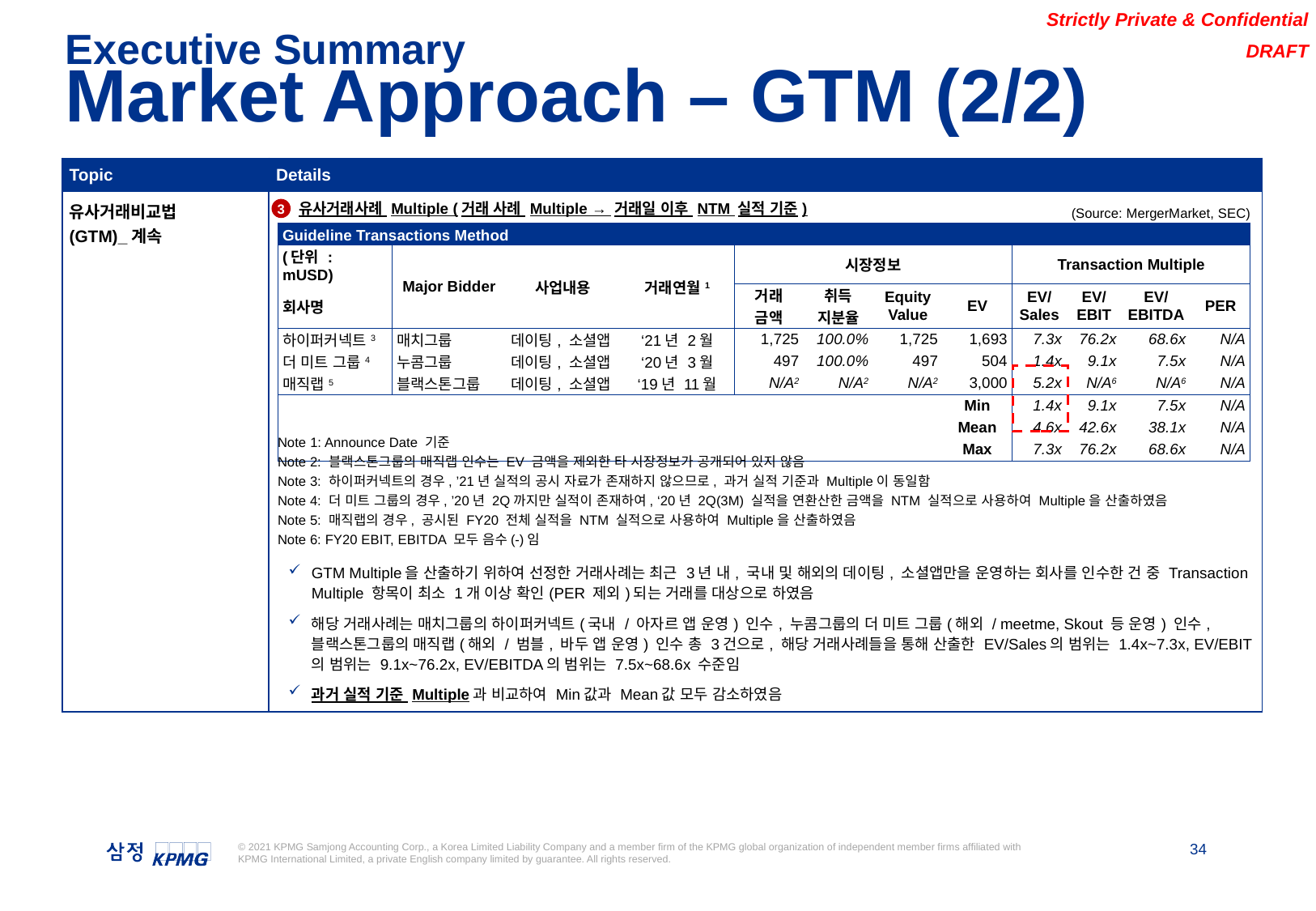

Executive Summary
Market Approach – GTM (2/2)
| Topic | Details |
| --- | --- |
| 유사거래비교법 (GTM)\_계속 | 유사거래사례 Multiple (거래 사례 Multiple → 거래일 이후 NTM 실적 기준) GTM Multiple을 산출하기 위하여 선정한 거래사례는 최근 3년 내, 국내 및 해외의 데이팅, 소셜앱만을 운영하는 회사를 인수한 건 중 Transaction Multiple 항목이 최소 1개 이상 확인(PER 제외)되는 거래를 대상으로 하였음 해당 거래사례는 매치그룹의 하이퍼커넥트(국내 / 아자르 앱 운영) 인수, 누콤그룹의 더 미트 그룹(해외 / meetme, Skout 등 운영) 인수, 블랙스톤그룹의 매직랩(해외 / 범블, 바두 앱 운영) 인수 총 3건으로, 해당 거래사례들을 통해 산출한 EV/Sales의 범위는 1.4x~7.3x, EV/EBIT의 범위는 9.1x~76.2x, EV/EBITDA의 범위는 7.5x~68.6x 수준임 과거 실적 기준 Multiple과 비교하여 Min값과 Mean값 모두 감소하였음 |
3
(Source: MergerMarket, SEC)
| Guideline Transactions Method |  |  |  |  |  |  |  |  |  |  |  |
| --- | --- | --- | --- | --- | --- | --- | --- | --- | --- | --- | --- |
| (단위 : mUSD) | Major Bidder | 사업내용 | 거래연월1 | 시장정보 |  |  |  | Transaction Multiple |  |  |  |
| 회사명 |  |  |  | 거래 금액 | 취득 지분율 | Equity Value | EV | EV/ Sales | EV/ EBIT | EV/ EBITDA | PER |
| 하이퍼커넥트3 | 매치그룹 | 데이팅, 소셜앱 | ‘21년 2월 | 1,725 | 100.0% | 1,725 | 1,693 | 7.3x | 76.2x | 68.6x | N/A |
| 더 미트 그룹4 | 누콤그룹 | 데이팅, 소셜앱 | ‘20년 3월 | 497 | 100.0% | 497 | 504 | 1.4x | 9.1x | 7.5x | N/A |
| 매직랩5 | 블랙스톤그룹 | 데이팅, 소셜앱 | ‘19년 11월 | N/A2 | N/A2 | N/A2 | 3,000 | 5.2x | N/A6 | N/A6 | N/A |
|  |  |  |  |  |  |  | Min | 1.4x | 9.1x | 7.5x | N/A |
|  |  |  |  |  |  |  | Mean | 4.6x | 42.6x | 38.1x | N/A |
|  |  |  |  |  |  |  | Max | 7.3x | 76.2x | 68.6x | N/A |

Note 1: Announce Date 기준
Note 2: 블랙스톤그룹의 매직랩 인수는 EV 금액을 제외한 타 시장정보가 공개되어 있지 않음
Note 3: 하이퍼커넥트의 경우, ’21년 실적의 공시 자료가 존재하지 않으므로, 과거 실적 기준과 Multiple이 동일함
Note 4: 더 미트 그룹의 경우, ’20년 2Q까지만 실적이 존재하여, ‘20년 2Q(3M) 실적을 연환산한 금액을 NTM 실적으로 사용하여 Multiple을 산출하였음
Note 5: 매직랩의 경우, 공시된 FY20 전체 실적을 NTM 실적으로 사용하여 Multiple을 산출하였음
Note 6: FY20 EBIT, EBITDA 모두 음수(-)임